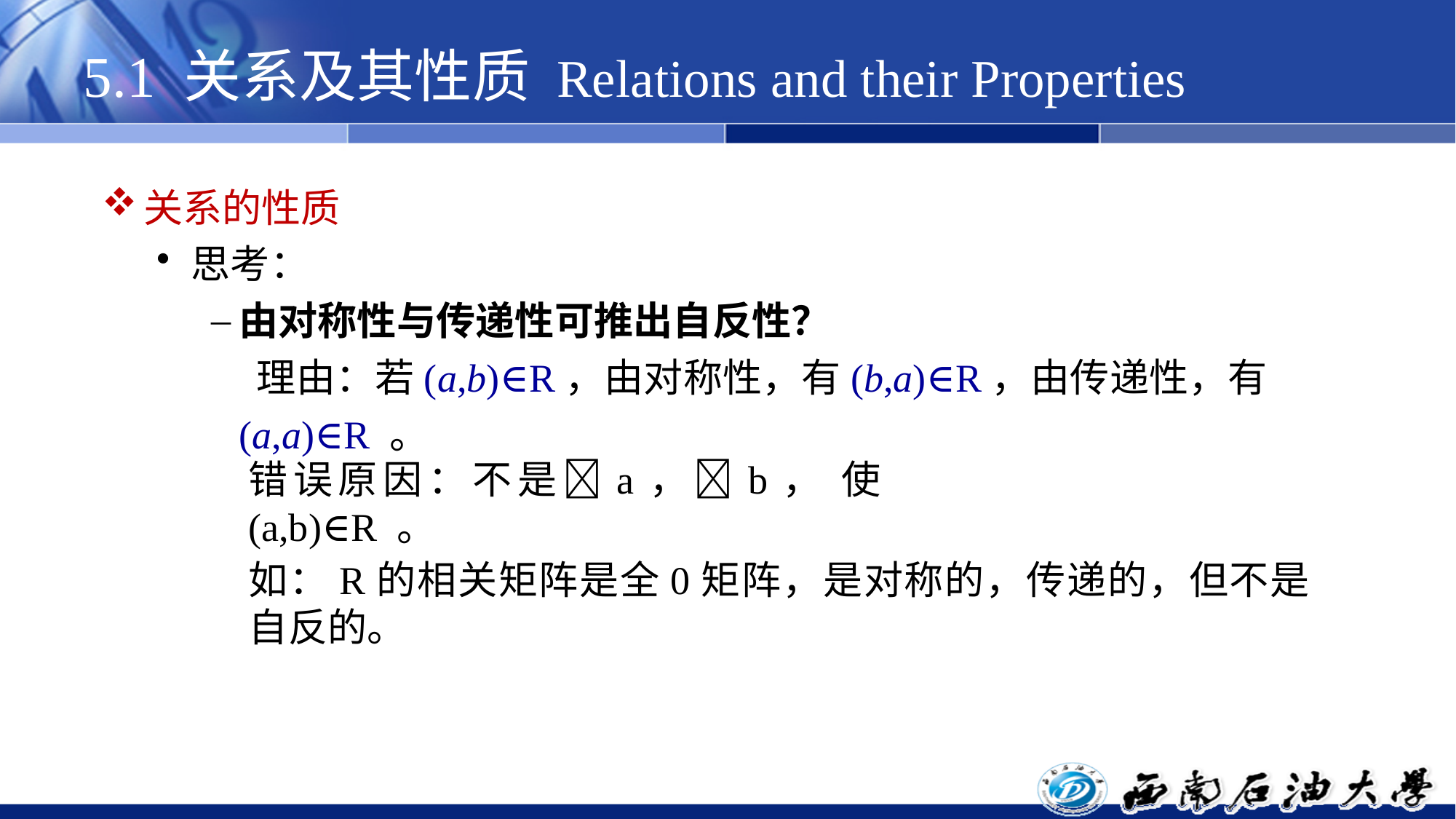

# 5.1 关系及其性质 Relations and their Properties
关系的性质
思考：
由对称性与传递性可推出自反性？
    理由：若(a,b)∈R，由对称性，有(b,a)∈R，由传递性，有(a,a)∈R 。
错误原因：不是∀a，∃b， 使(a,b)∈R 。
如：R的相关矩阵是全0矩阵，是对称的，传递的，但不是自反的。